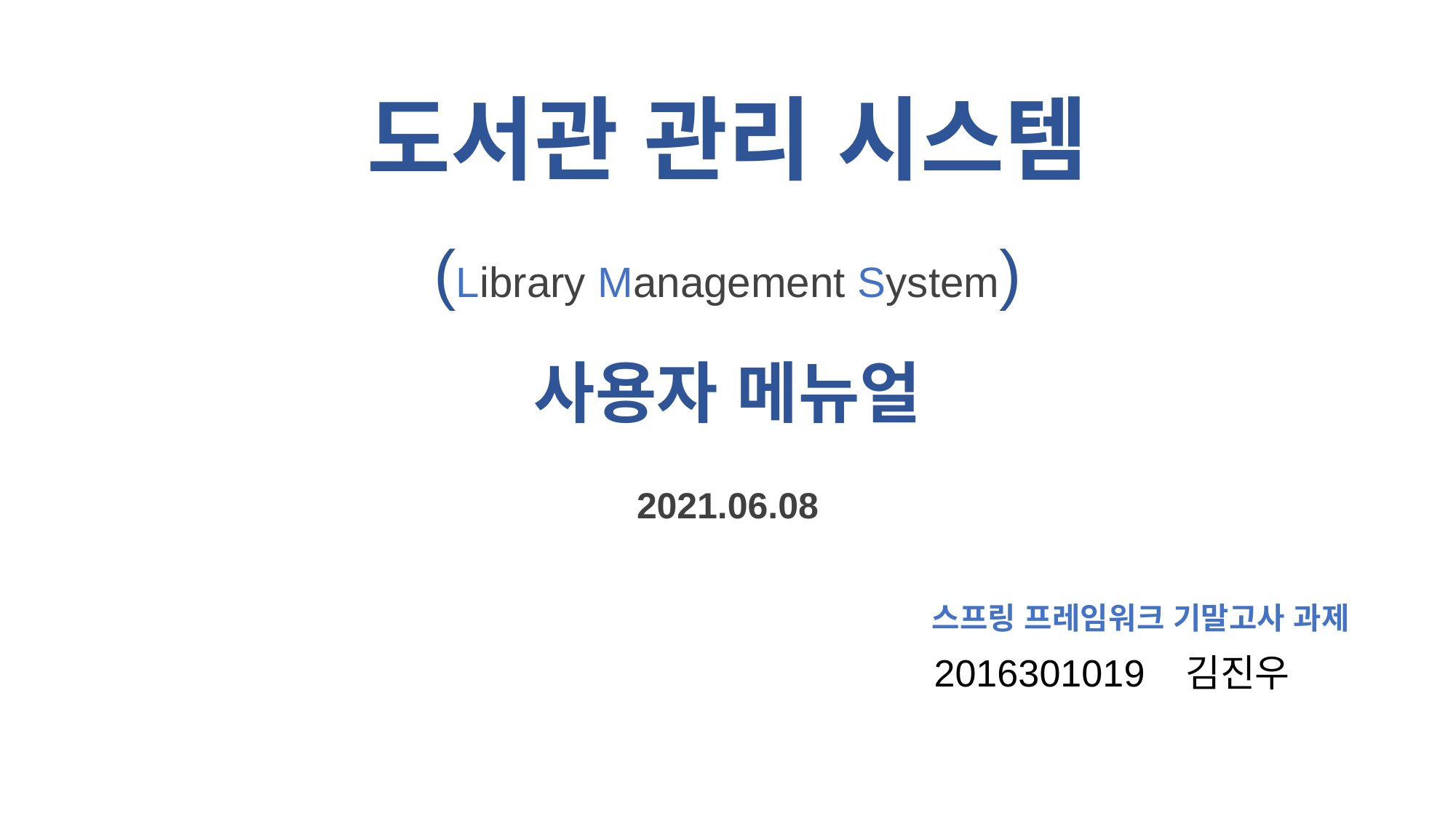

# 도서관 관리 시스템 (Library Management System) 사용자 메뉴얼
2021.06.08
스프링 프레임워크 기말고사 과제
2016301019   김진우